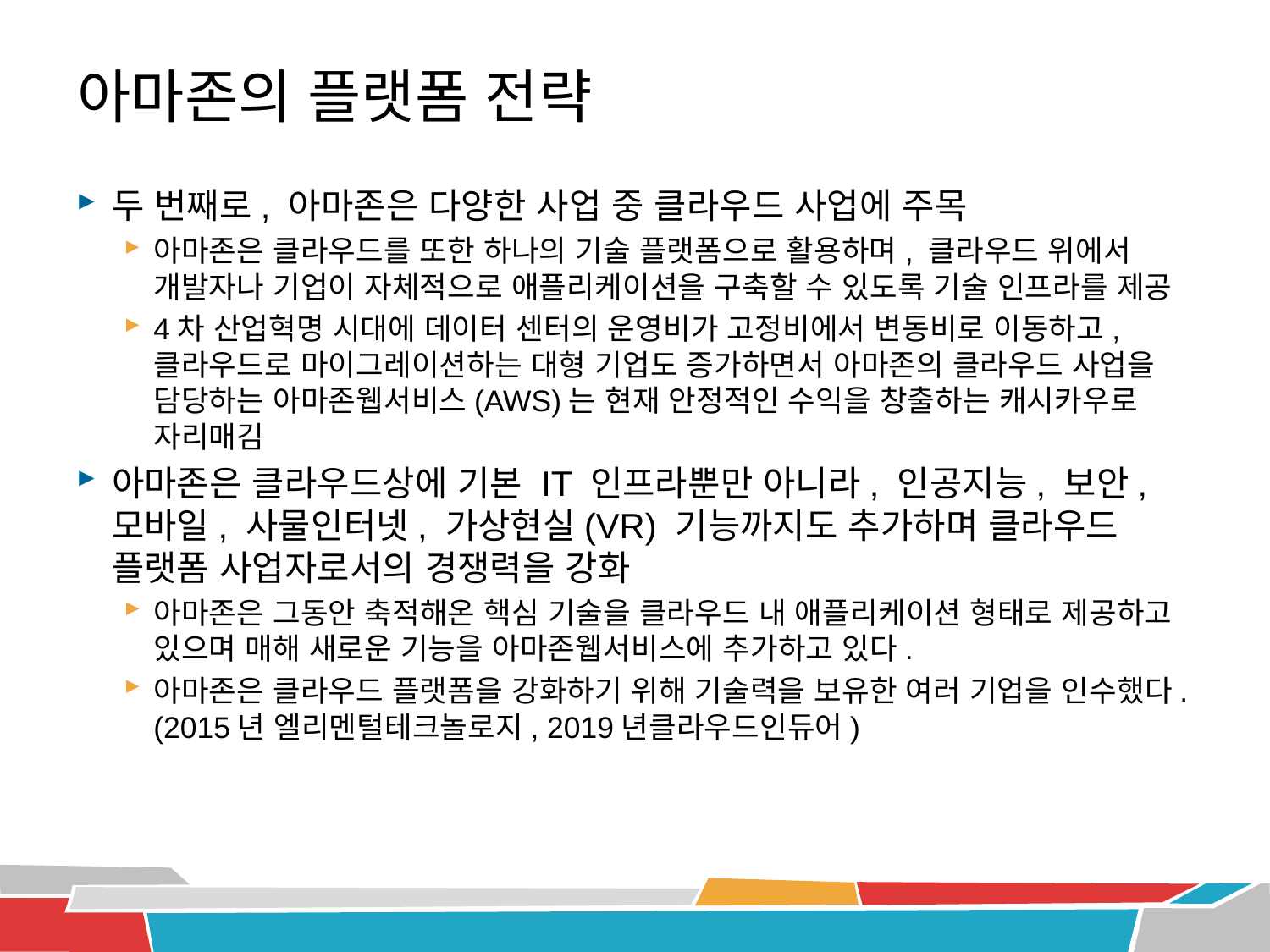

# 아마존의 플랫폼 전략
두 번째로, 아마존은 다양한 사업 중 클라우드 사업에 주목
아마존은 클라우드를 또한 하나의 기술 플랫폼으로 활용하며, 클라우드 위에서 개발자나 기업이 자체적으로 애플리케이션을 구축할 수 있도록 기술 인프라를 제공
4차 산업혁명 시대에 데이터 센터의 운영비가 고정비에서 변동비로 이동하고, 클라우드로 마이그레이션하는 대형 기업도 증가하면서 아마존의 클라우드 사업을 담당하는 아마존웹서비스(AWS)는 현재 안정적인 수익을 창출하는 캐시카우로 자리매김
아마존은 클라우드상에 기본 IT 인프라뿐만 아니라, 인공지능, 보안, 모바일, 사물인터넷, 가상현실(VR) 기능까지도 추가하며 클라우드 플랫폼 사업자로서의 경쟁력을 강화
아마존은 그동안 축적해온 핵심 기술을 클라우드 내 애플리케이션 형태로 제공하고 있으며 매해 새로운 기능을 아마존웹서비스에 추가하고 있다.
아마존은 클라우드 플랫폼을 강화하기 위해 기술력을 보유한 여러 기업을 인수했다. (2015년 엘리멘털테크놀로지, 2019년클라우드인듀어)